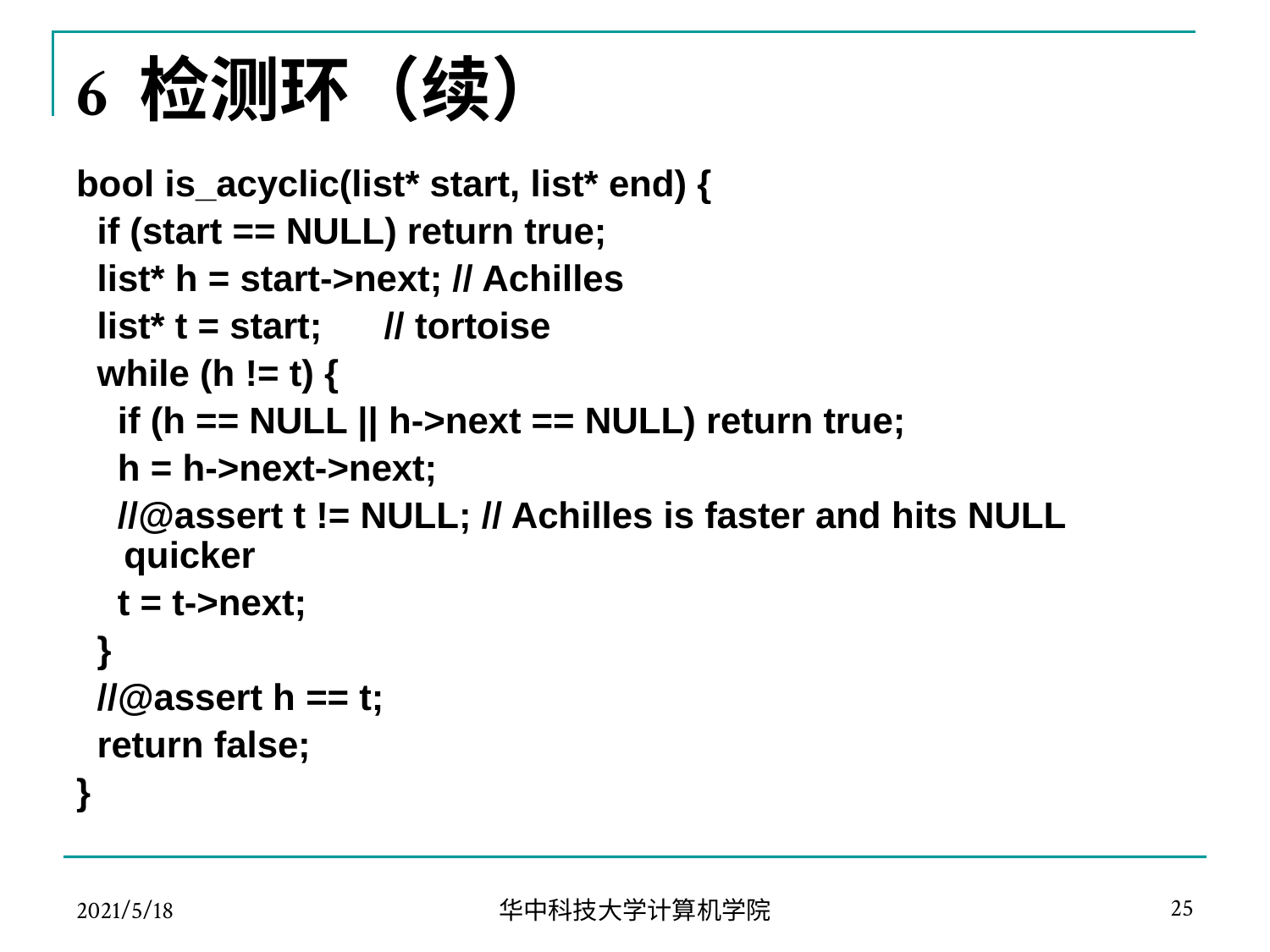

# 6 检测环（续）
bool is_acyclic(list* start, list* end) {
  if (start == NULL) return true;
  list* h = start->next; // Achilles
  list* t = start;      // tortoise
  while (h != t) {
    if (h == NULL || h->next == NULL) return true;
    h = h->next->next;
    //@assert t != NULL; // Achilles is faster and hits NULL quicker
    t = t->next;
  }
  //@assert h == t;
  return false;
}
2021/5/18
25
华中科技大学计算机学院